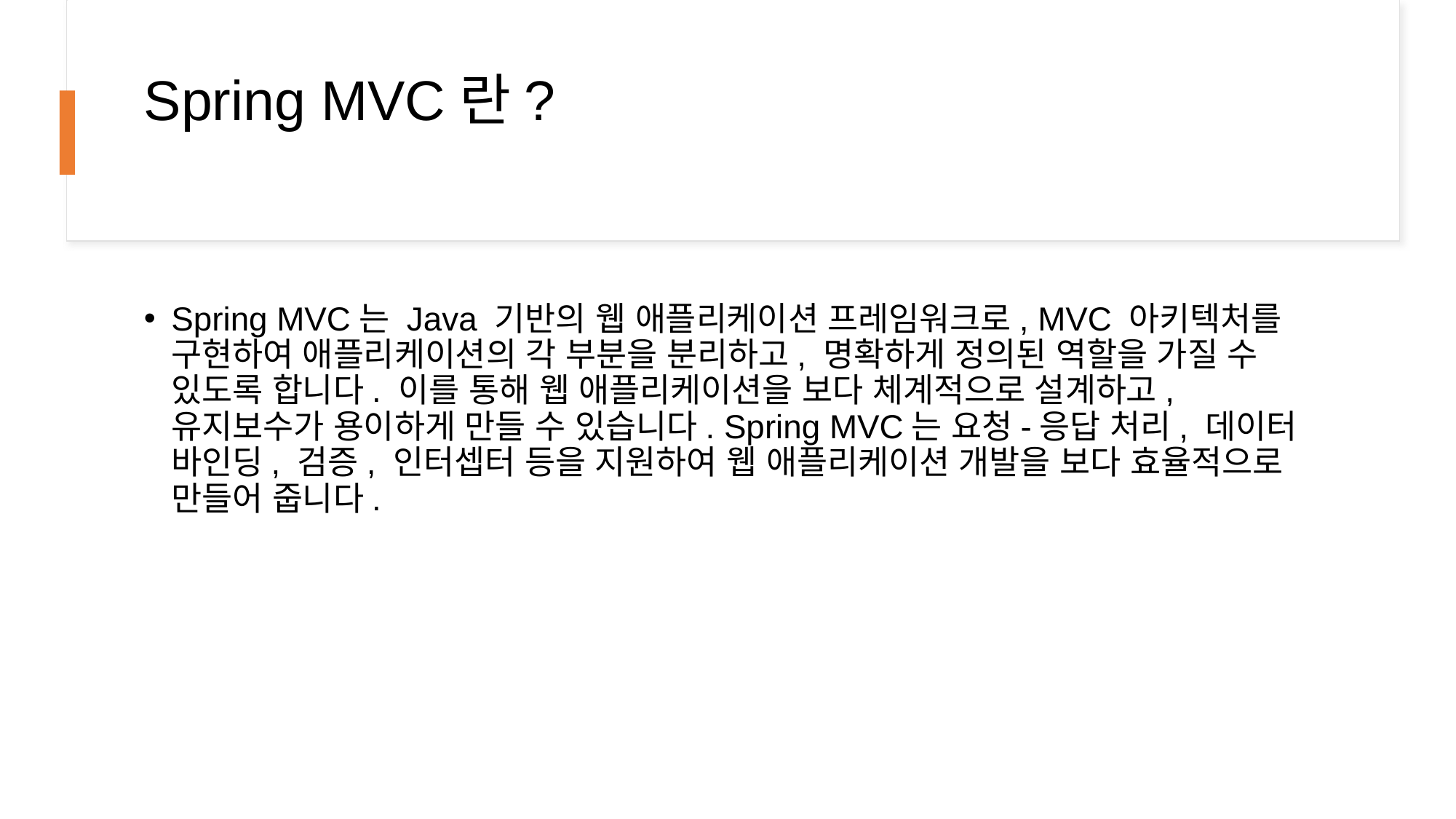

# Spring MVC란?

Spring MVC는 Java 기반의 웹 애플리케이션 프레임워크로, MVC 아키텍처를 구현하여 애플리케이션의 각 부분을 분리하고, 명확하게 정의된 역할을 가질 수 있도록 합니다. 이를 통해 웹 애플리케이션을 보다 체계적으로 설계하고, 유지보수가 용이하게 만들 수 있습니다. Spring MVC는 요청-응답 처리, 데이터 바인딩, 검증, 인터셉터 등을 지원하여 웹 애플리케이션 개발을 보다 효율적으로 만들어 줍니다.